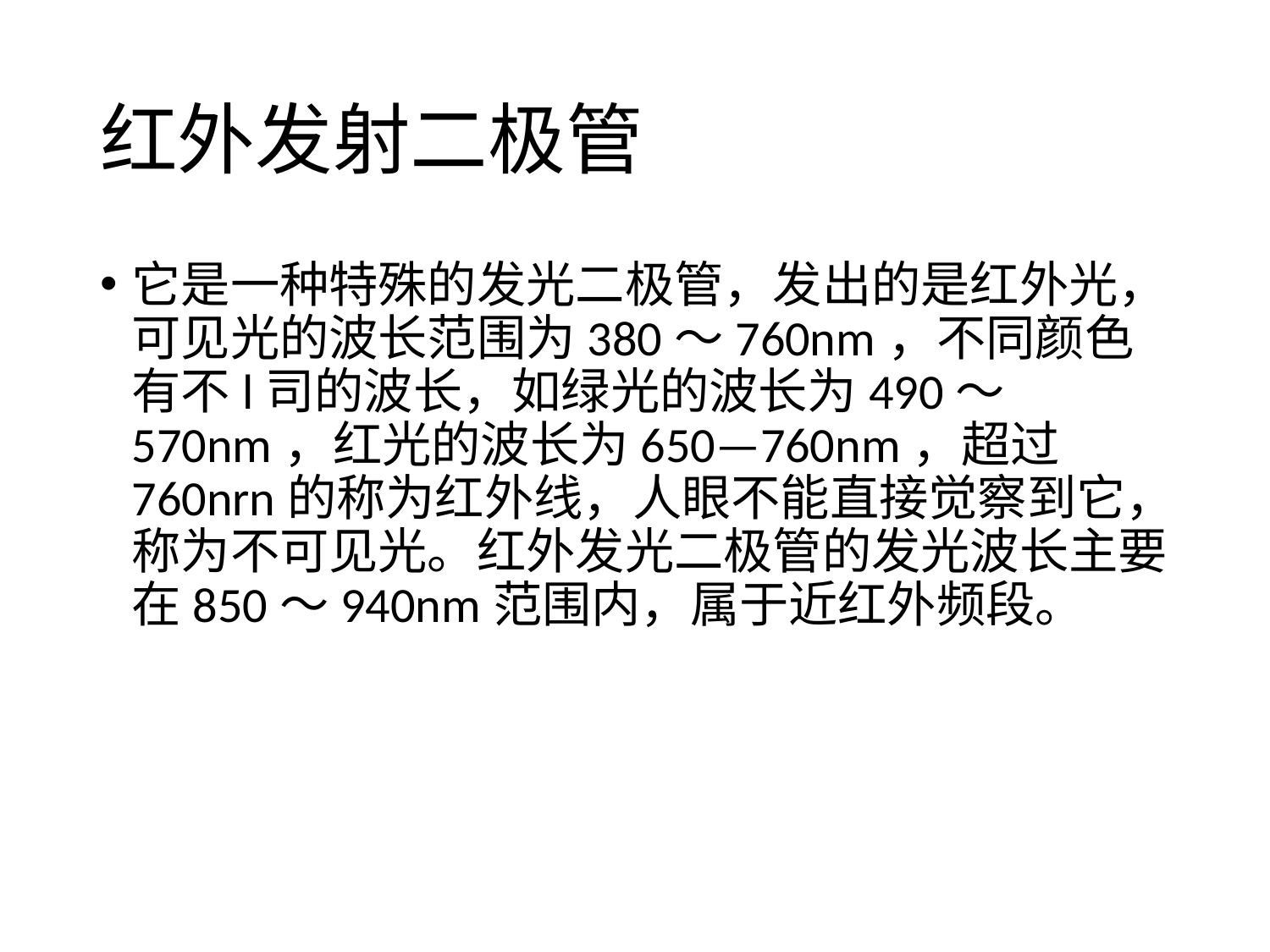

# 红外发射二极管
它是一种特殊的发光二极管，发出的是红外光，可见光的波长范围为380～760nm，不同颜色有不l司的波长，如绿光的波长为490～570nm，红光的波长为650—760nm，超过760nrn的称为红外线，人眼不能直接觉察到它，称为不可见光。红外发光二极管的发光波长主要在850～940nm范围内，属于近红外频段。